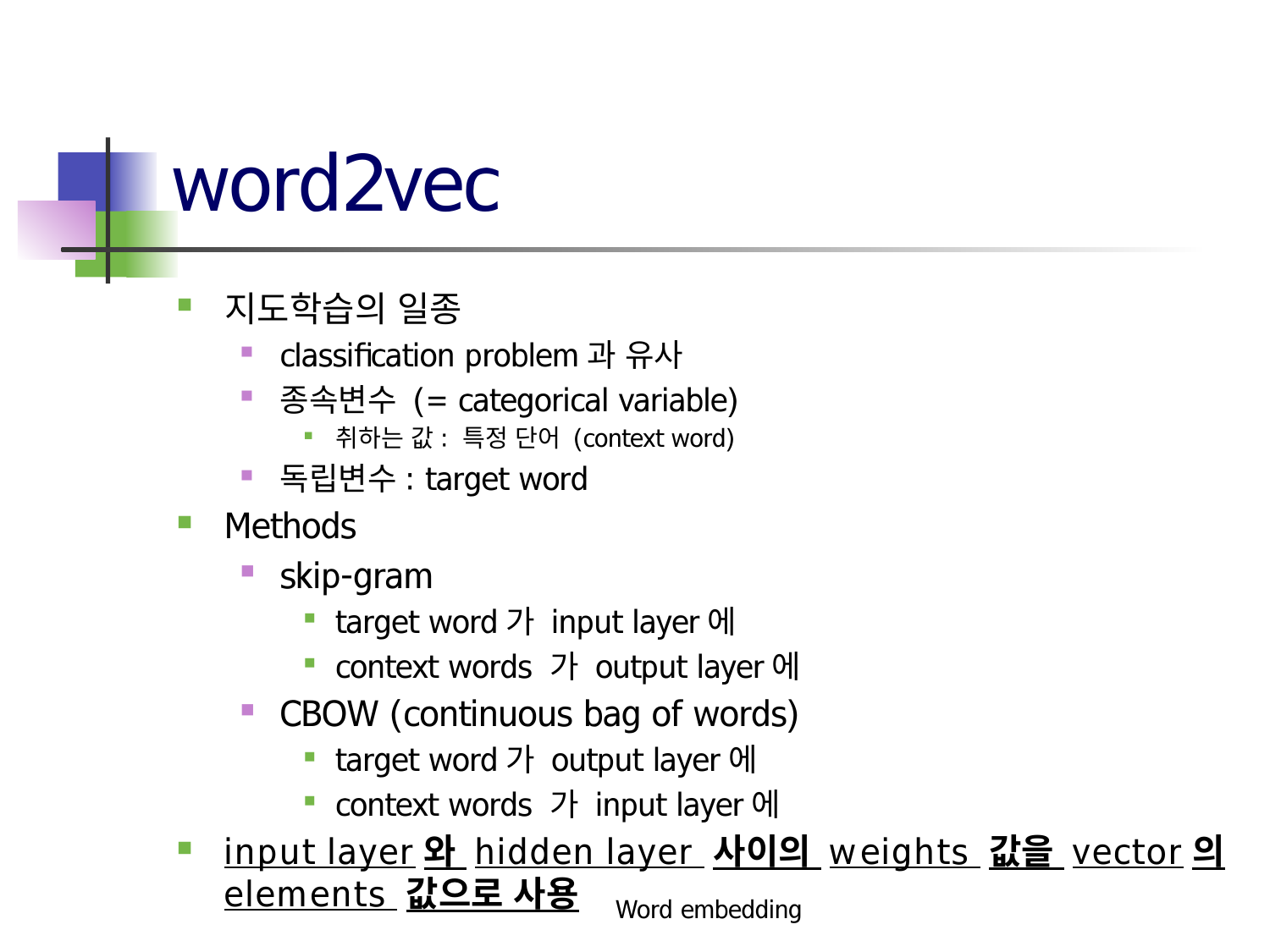

# word2vec
지도학습의 일종
classification problem과 유사
종속변수 (= categorical variable)
취하는 값: 특정 단어 (context word)
독립변수: target word
Methods
skip-gram
target word가 input layer에
context words 가 output layer에
CBOW (continuous bag of words)
target word가 output layer에
context words 가 input layer에
input layer와 hidden layer 사이의 weights 값을 vector의 elements 값으로 사용

Word embedding